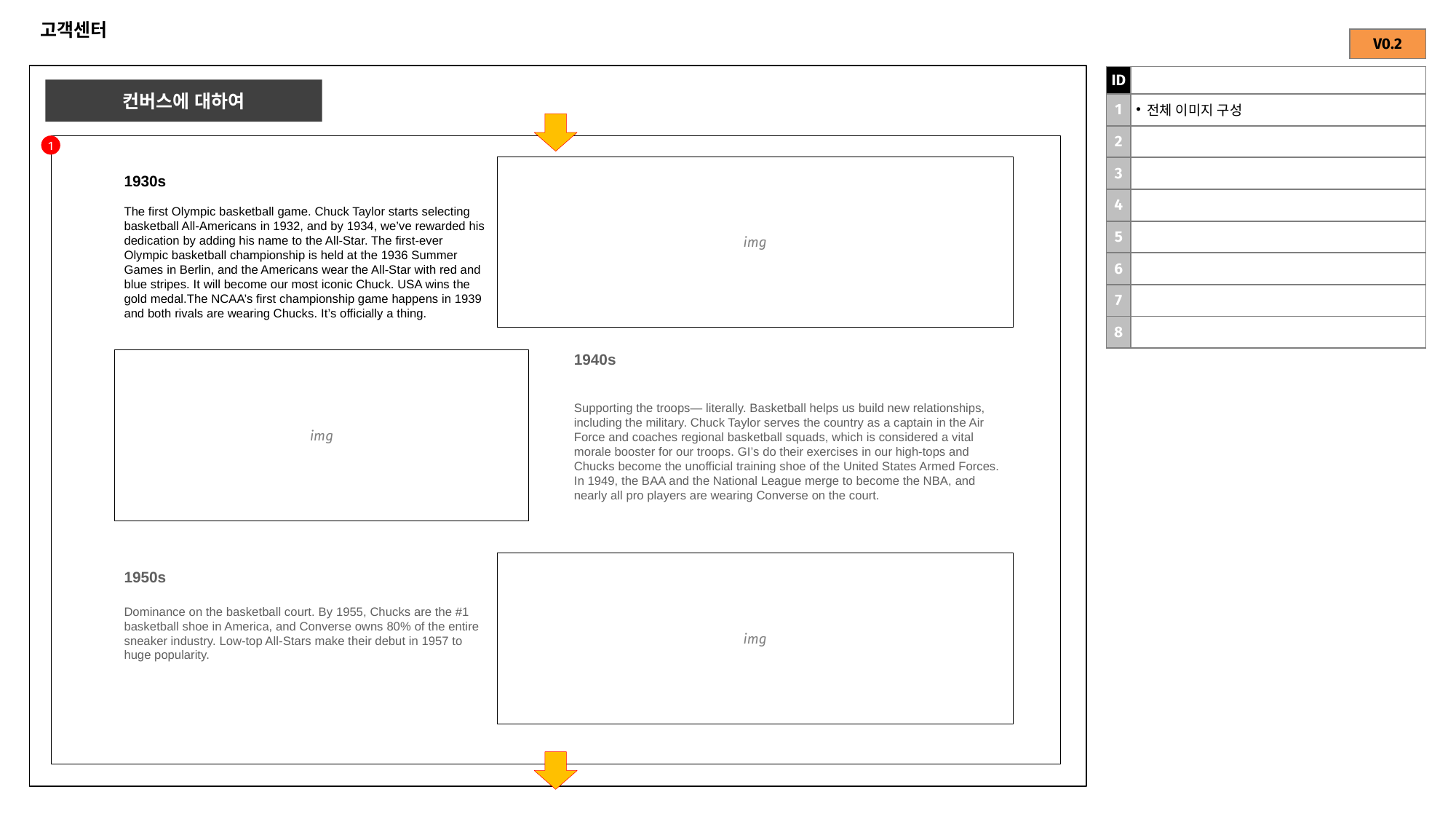

# 고객센터
| V0.2 |
| --- |

| ID |  |
| --- | --- |
| 1 | 전체 이미지 구성 |
| 2 |  |
| 3 |  |
| 4 |  |
| 5 |  |
| 6 |  |
| 7 |  |
| 8 |  |
컨버스에 대하여

1

img
1930s

The first Olympic basketball game. Chuck Taylor starts selecting basketball All-Americans in 1932, and by 1934, we’ve rewarded his dedication by adding his name to the All-Star. The first-ever Olympic basketball championship is held at the 1936 Summer Games in Berlin, and the Americans wear the All-Star with red and blue stripes. It will become our most iconic Chuck. USA wins the gold medal.The NCAA’s first championship game happens in 1939 and both rivals are wearing Chucks. It’s officially a thing.
1940s

Supporting the troops— literally. Basketball helps us build new relationships, including the military. Chuck Taylor serves the country as a captain in the Air Force and coaches regional basketball squads, which is considered a vital morale booster for our troops. GI’s do their exercises in our high-tops and Chucks become the unofficial training shoe of the United States Armed Forces. In 1949, the BAA and the National League merge to become the NBA, and nearly all pro players are wearing Converse on the court.
img
img
1950s

Dominance on the basketball court. By 1955, Chucks are the #1 basketball shoe in America, and Converse owns 80% of the entire sneaker industry. Low-top All-Stars make their debut in 1957 to huge popularity.